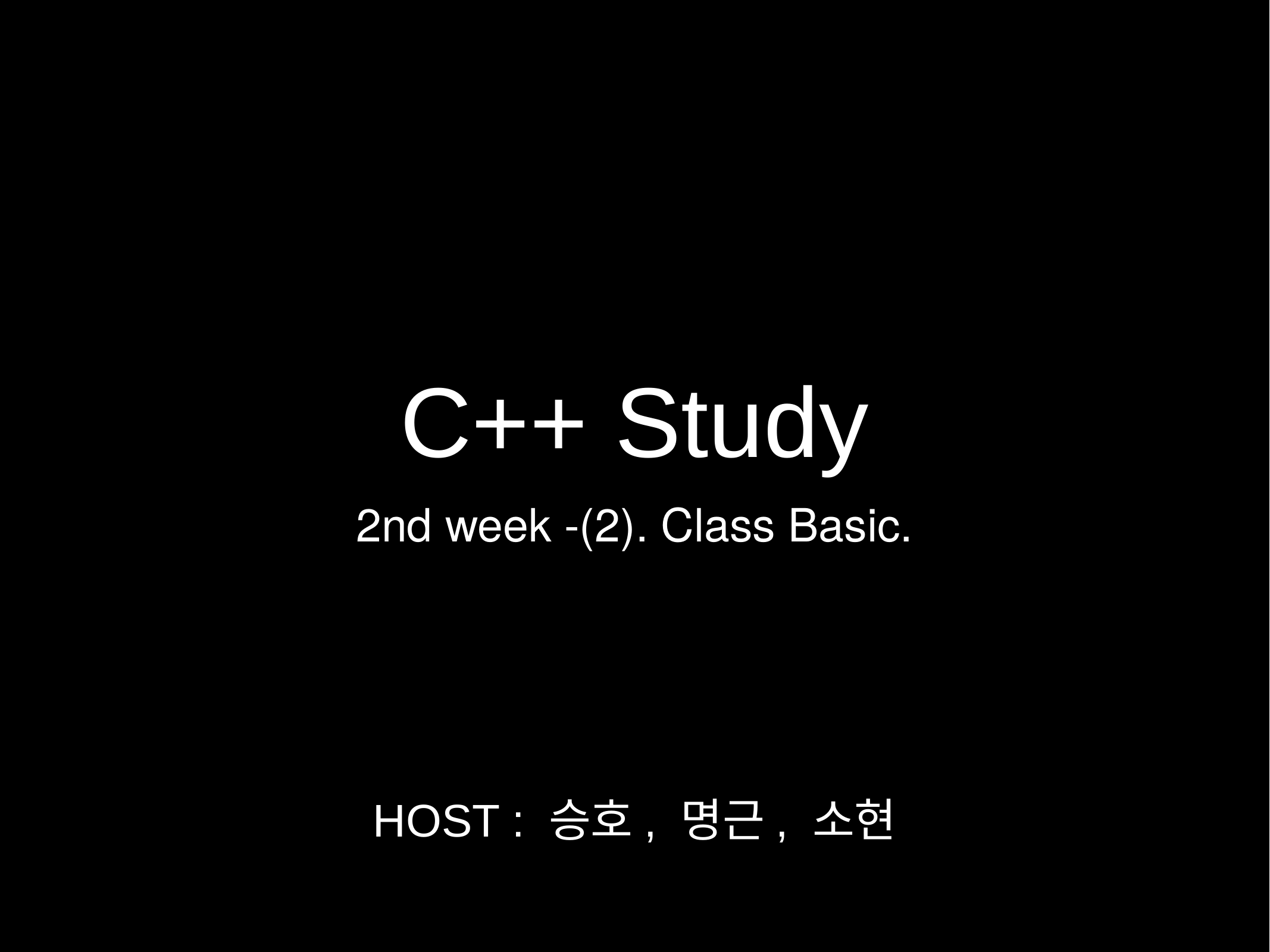

# C++ Study
2nd week -(2). Class Basic.
HOST : 승호, 명근, 소현